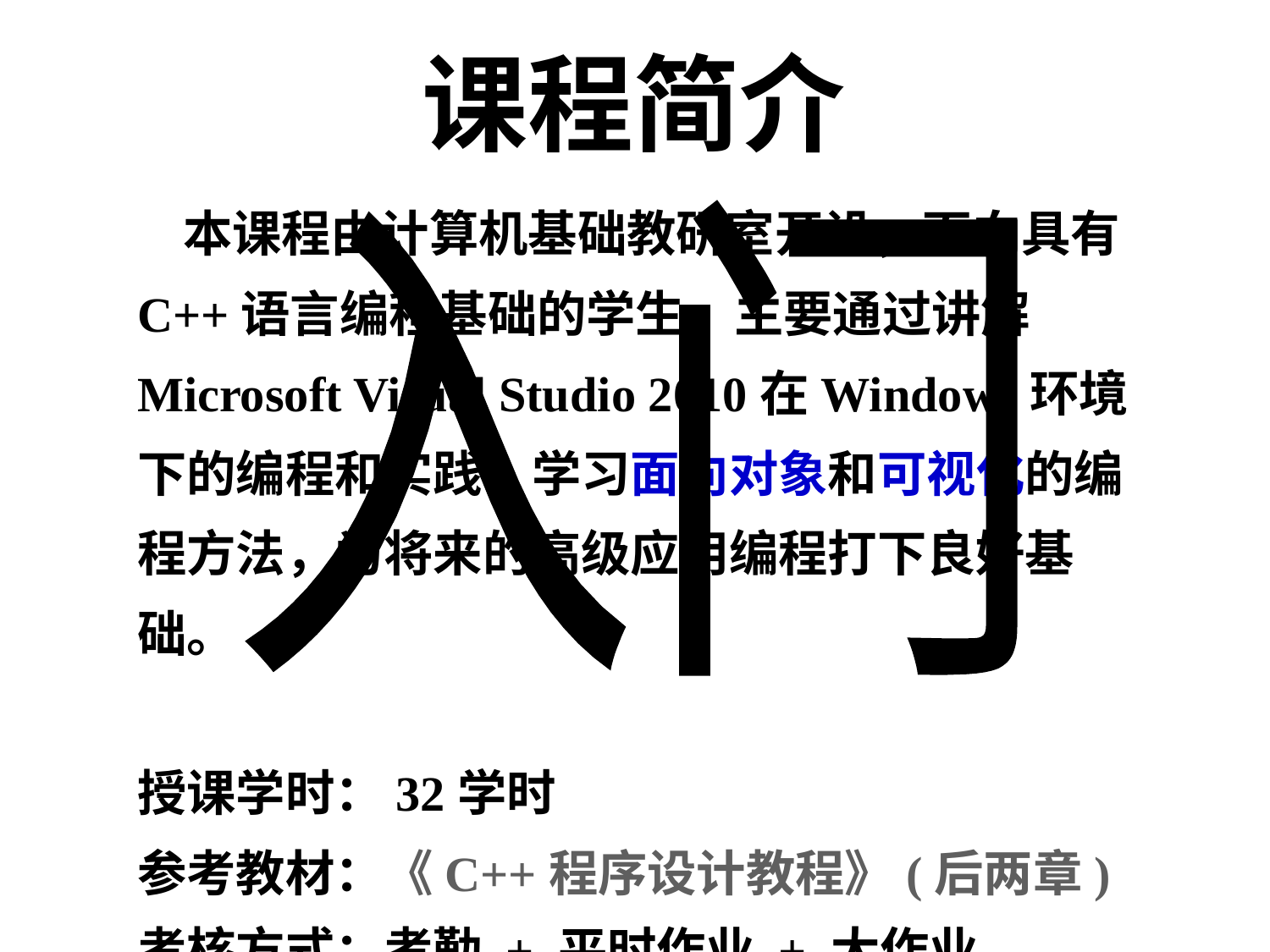

课程简介
   本课程由计算机基础教研室开设，面向具有C++语言编程基础的学生，主要通过讲解Microsoft Visual Studio 2010在Windows环境下的编程和实践，学习面向对象和可视化的编程方法，为将来的高级应用编程打下良好基础。

授课学时：32学时
参考教材：《C++程序设计教程》(后两章)
考核方式：考勤 + 平时作业 + 大作业
入门